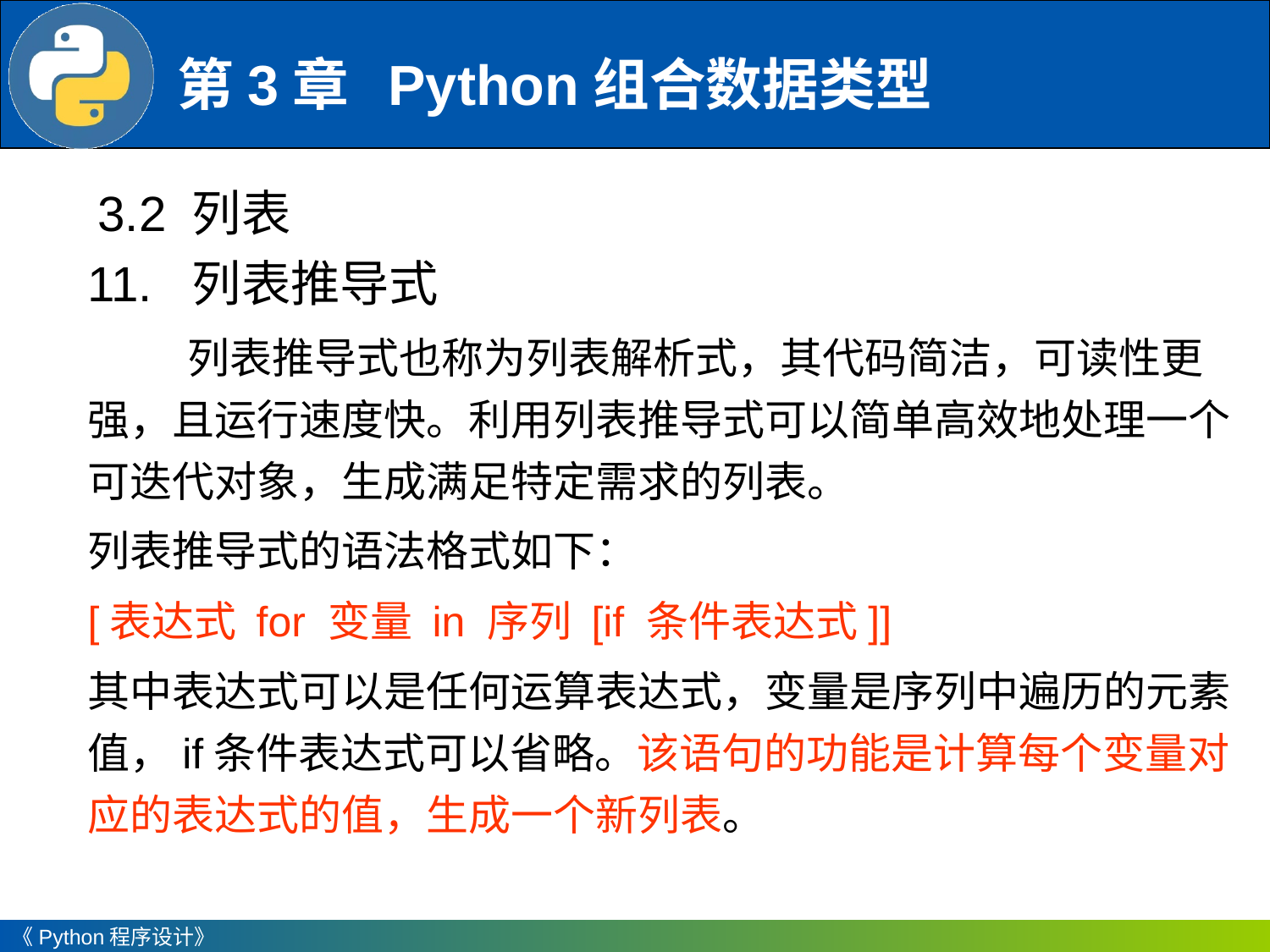

3.2 列表
11.  列表推导式
列表推导式也称为列表解析式，其代码简洁，可读性更强，且运行速度快。利用列表推导式可以简单高效地处理一个可迭代对象，生成满足特定需求的列表。
列表推导式的语法格式如下：
[表达式 for 变量 in 序列 [if 条件表达式]]
其中表达式可以是任何运算表达式，变量是序列中遍历的元素值，if条件表达式可以省略。该语句的功能是计算每个变量对应的表达式的值，生成一个新列表。